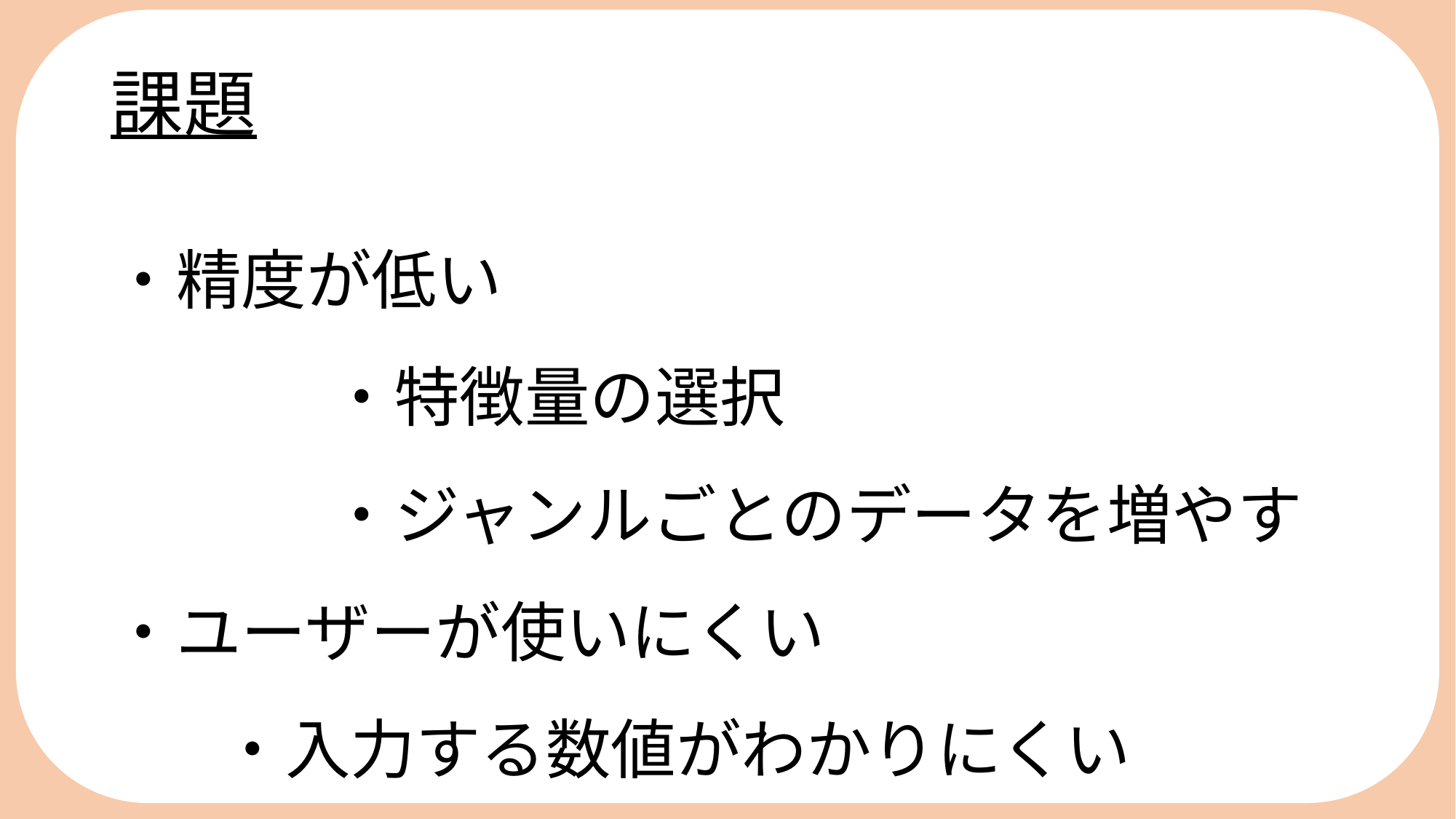

とｋ三日目
課題
・精度が低い
		・特徴量の選択
		・ジャンルごとのデータを増やす
・ユーザーが使いにくい
・入力する数値がわかりにくい